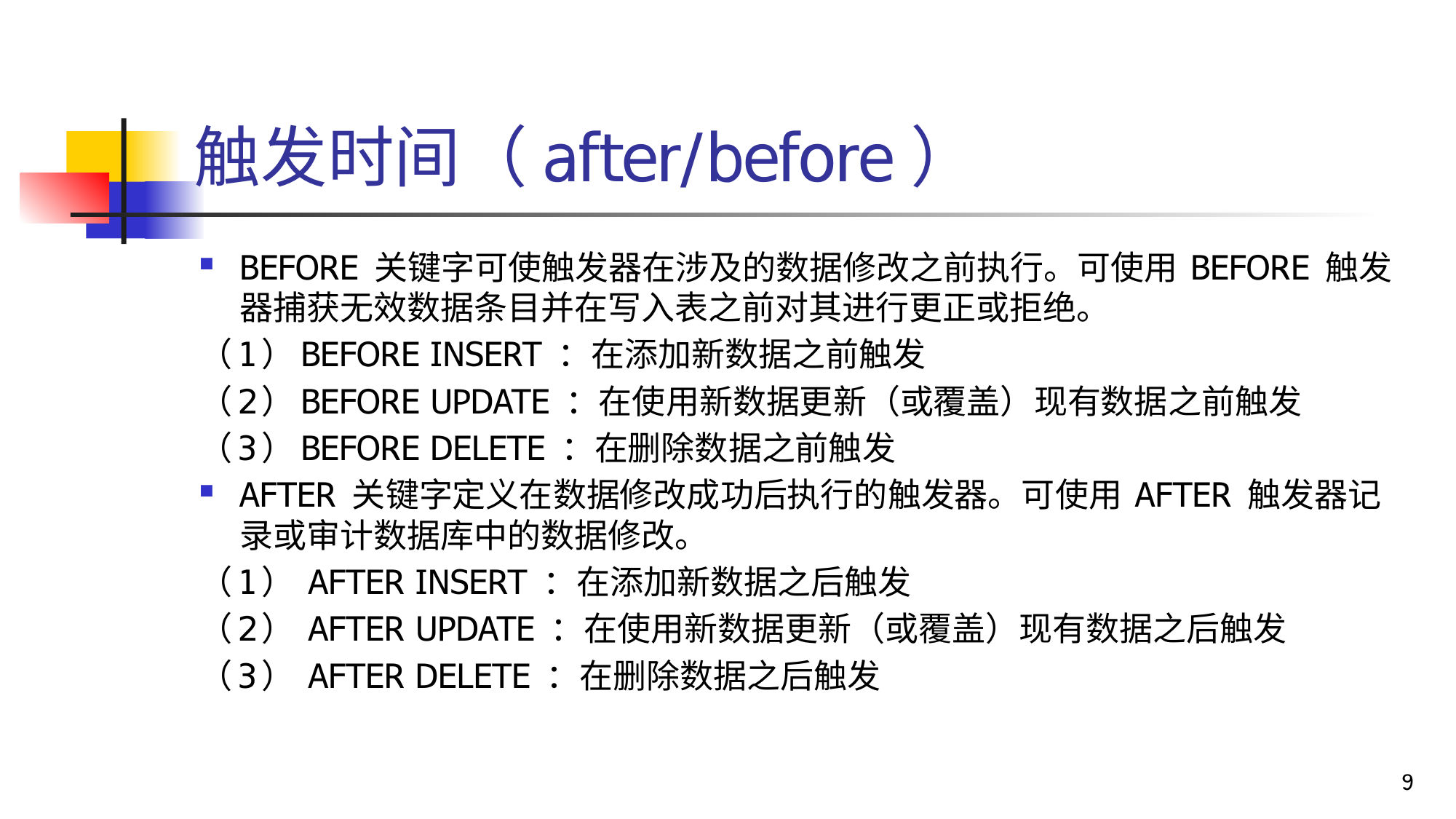

# 触发时间（after/before）
BEFORE 关键字可使触发器在涉及的数据修改之前执行。可使用 BEFORE 触发器捕获无效数据条目并在写入表之前对其进行更正或拒绝。
（1）BEFORE INSERT ：在添加新数据之前触发
（2）BEFORE UPDATE ：在使用新数据更新（或覆盖）现有数据之前触发
（3）BEFORE DELETE ：在删除数据之前触发
AFTER 关键字定义在数据修改成功后执行的触发器。可使用 AFTER 触发器记录或审计数据库中的数据修改。
（1） AFTER INSERT ：在添加新数据之后触发
（2） AFTER UPDATE ：在使用新数据更新（或覆盖）现有数据之后触发
（3） AFTER DELETE ：在删除数据之后触发
9